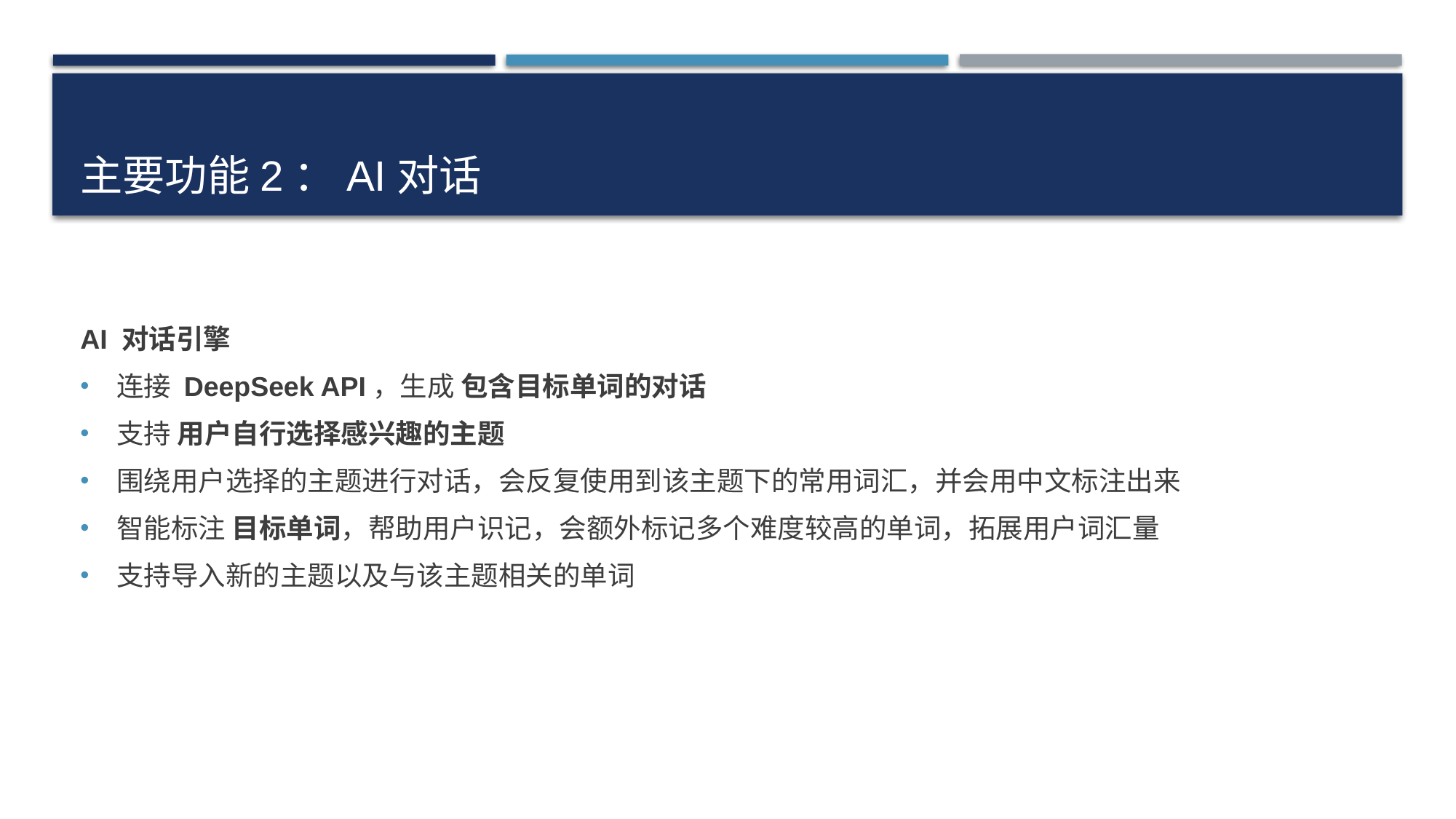

# 主要功能2：AI对话
AI 对话引擎
连接 DeepSeek API，生成 包含目标单词的对话
支持 用户自行选择感兴趣的主题
围绕用户选择的主题进行对话，会反复使用到该主题下的常用词汇，并会用中文标注出来
智能标注 目标单词，帮助用户识记，会额外标记多个难度较高的单词，拓展用户词汇量
支持导入新的主题以及与该主题相关的单词